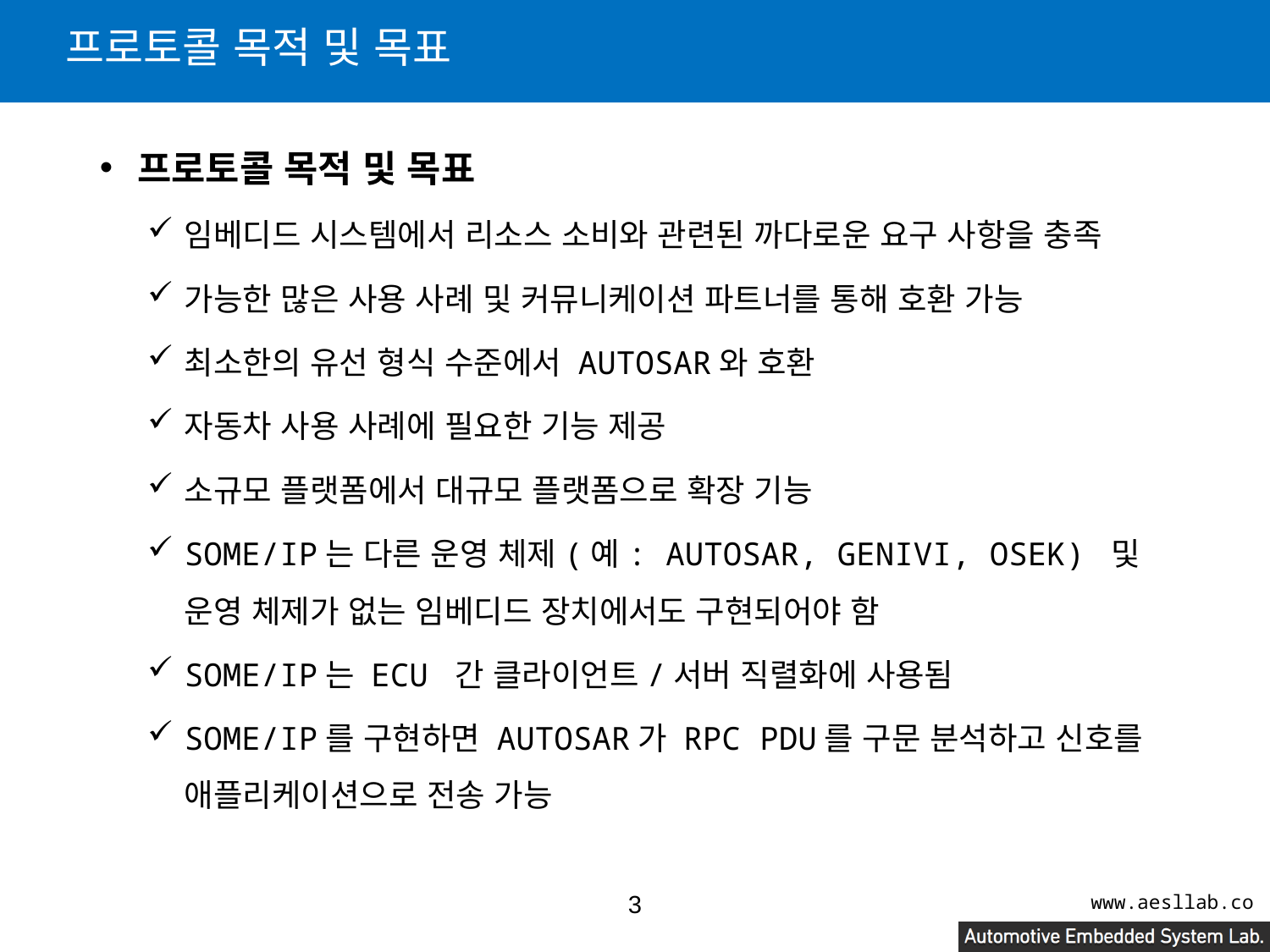

# 프로토콜 목적 및 목표
프로토콜 목적 및 목표
임베디드 시스템에서 리소스 소비와 관련된 까다로운 요구 사항을 충족
가능한 많은 사용 사례 및 커뮤니케이션 파트너를 통해 호환 가능
최소한의 유선 형식 수준에서 AUTOSAR와 호환
자동차 사용 사례에 필요한 기능 제공
소규모 플랫폼에서 대규모 플랫폼으로 확장 기능
SOME/IP는 다른 운영 체제(예: AUTOSAR, GENIVI, OSEK) 및 운영 체제가 없는 임베디드 장치에서도 구현되어야 함
SOME/IP는 ECU 간 클라이언트/서버 직렬화에 사용됨
SOME/IP를 구현하면 AUTOSAR가 RPC PDU를 구문 분석하고 신호를 애플리케이션으로 전송 가능

3